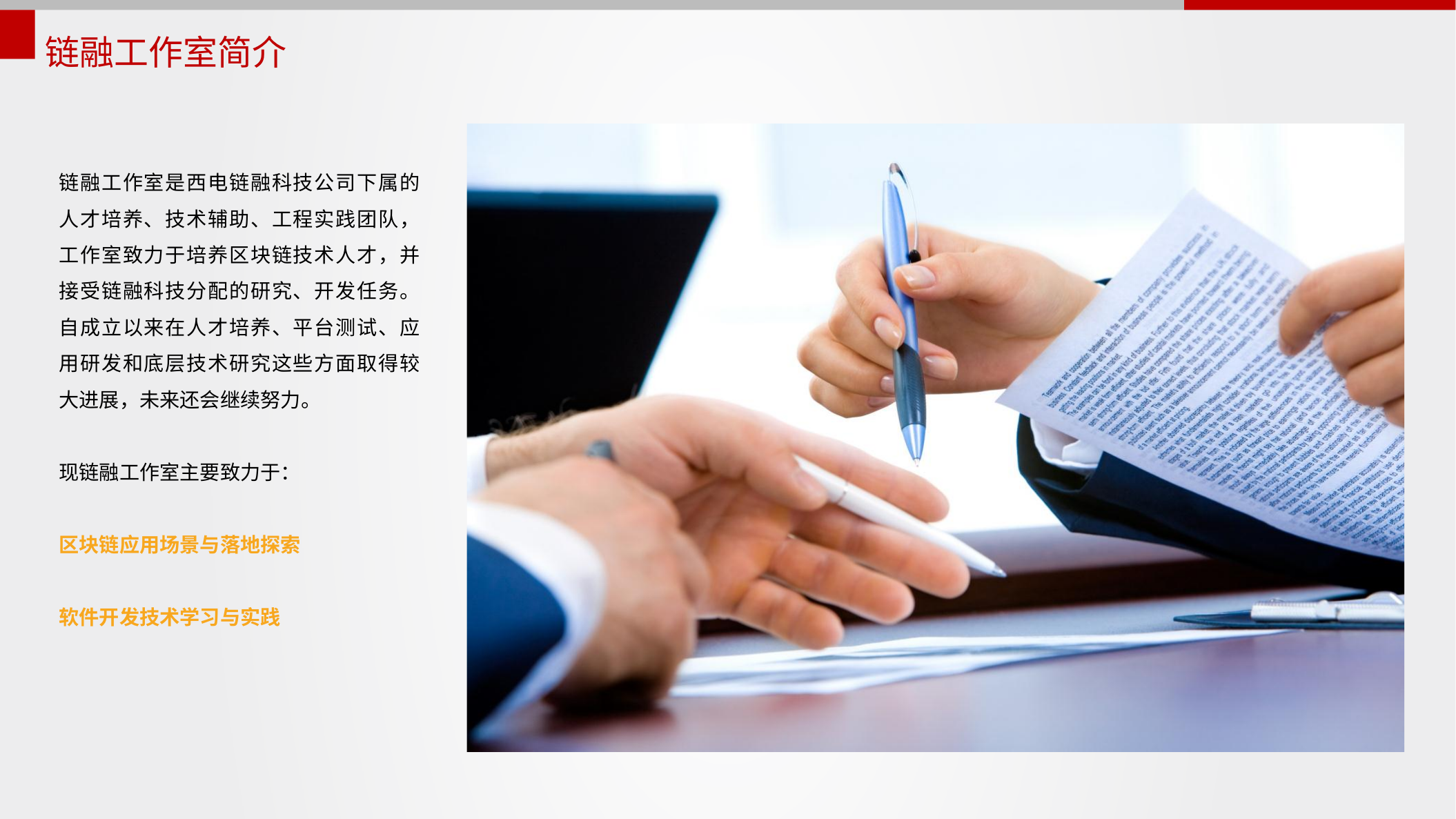

链融工作室简介

链融工作室是西电链融科技公司下属的人才培养、技术辅助、工程实践团队，工作室致力于培养区块链技术人才，并接受链融科技分配的研究、开发任务。自成立以来在人才培养、平台测试、应用研发和底层技术研究这些方面取得较大进展，未来还会继续努力。

现链融工作室主要致力于：

区块链应用场景与落地探索

软件开发技术学习与实践